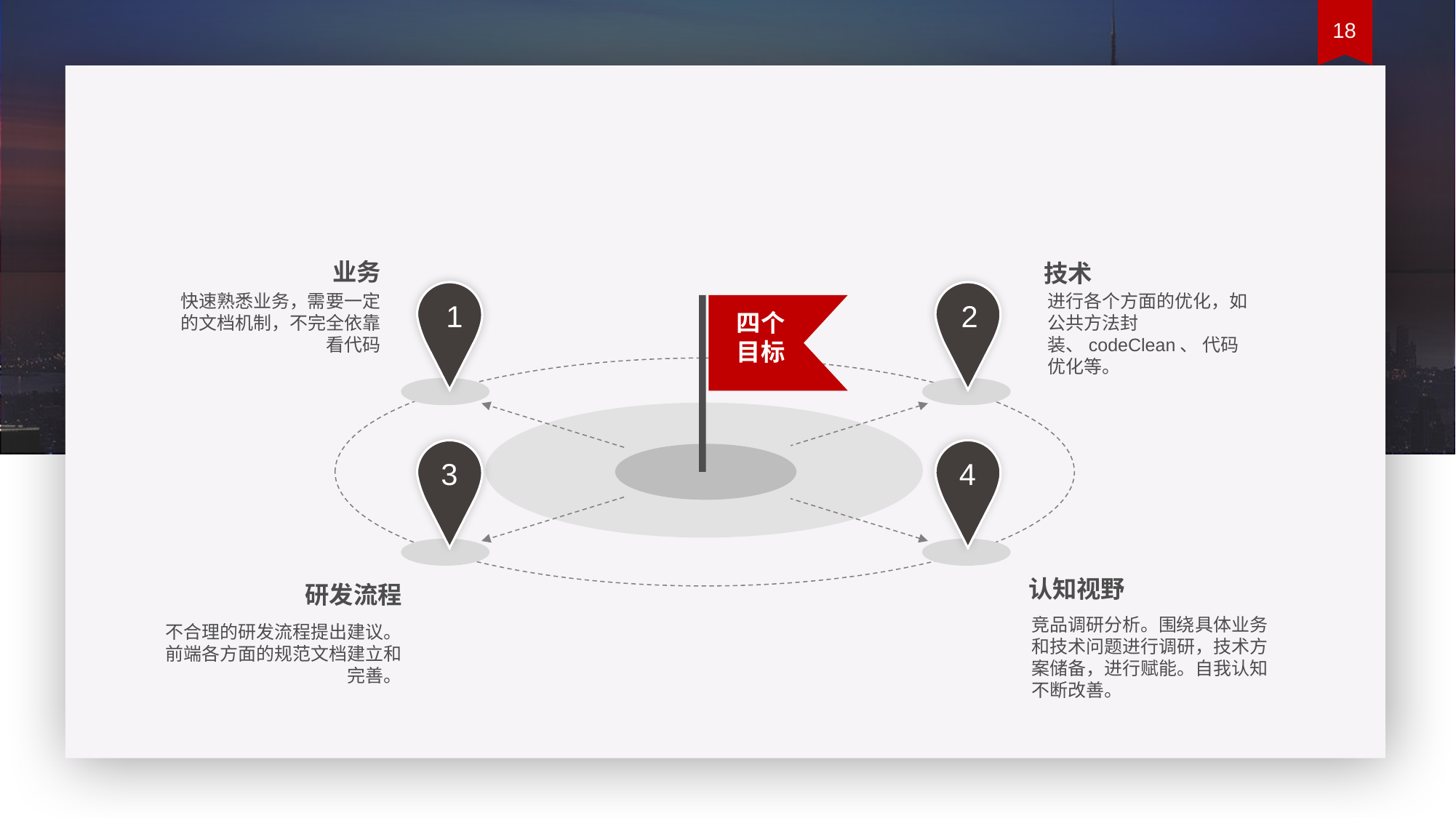

业务
快速熟悉业务，需要一定的文档机制，不完全依靠看代码
技术
进行各个方面的优化，如公共方法封装、codeClean、 代码优化等。

1

2

四个目标

3

4

认知视野
竞品调研分析。围绕具体业务和技术问题进行调研，技术方案储备，进行赋能。自我认知不断改善。
研发流程
不合理的研发流程提出建议。前端各方面的规范文档建立和完善。